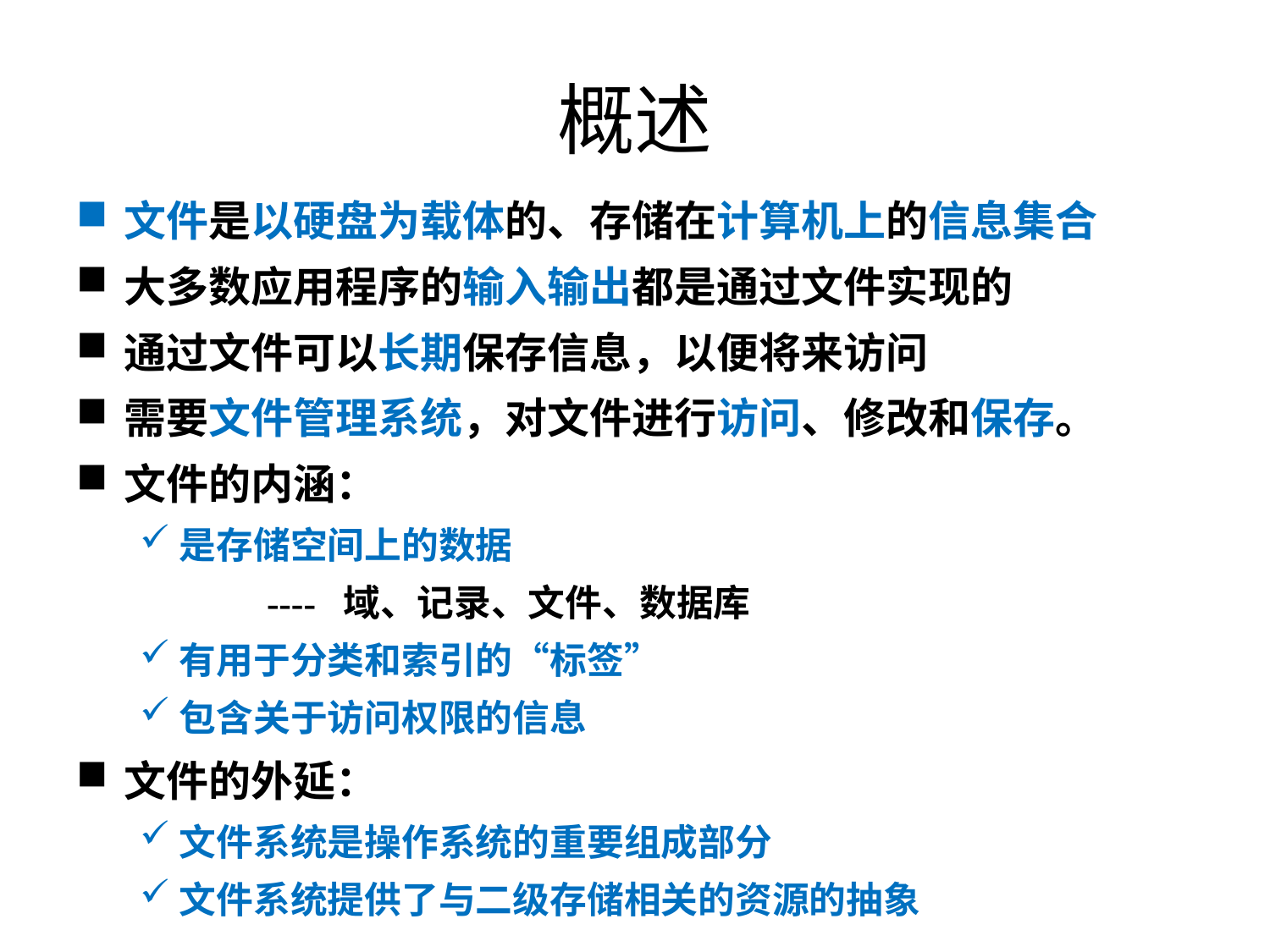

# 概述
文件是以硬盘为载体的、存储在计算机上的信息集合
大多数应用程序的输入输出都是通过文件实现的
通过文件可以长期保存信息，以便将来访问
需要文件管理系统，对文件进行访问、修改和保存。
文件的内涵：
是存储空间上的数据
----  域、记录、文件、数据库
有用于分类和索引的“标签”
包含关于访问权限的信息
文件的外延：
文件系统是操作系统的重要组成部分
文件系统提供了与二级存储相关的资源的抽象